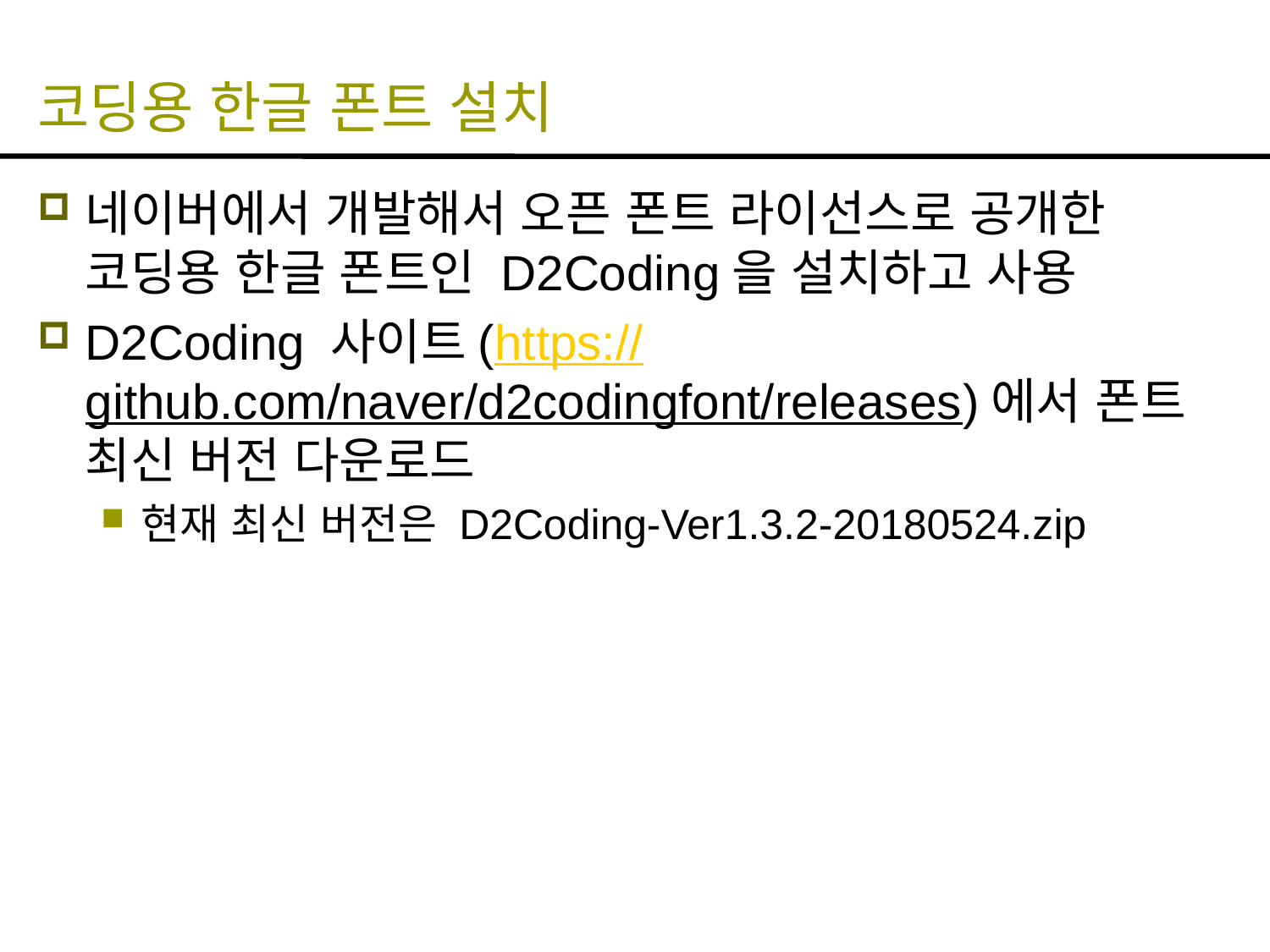

# 코딩용 한글 폰트 설치
네이버에서 개발해서 오픈 폰트 라이선스로 공개한 코딩용 한글 폰트인 D2Coding을 설치하고 사용
D2Coding 사이트(https://github.com/naver/d2codingfont/releases)에서 폰트 최신 버전 다운로드
현재 최신 버전은 D2Coding-Ver1.3.2-20180524.zip